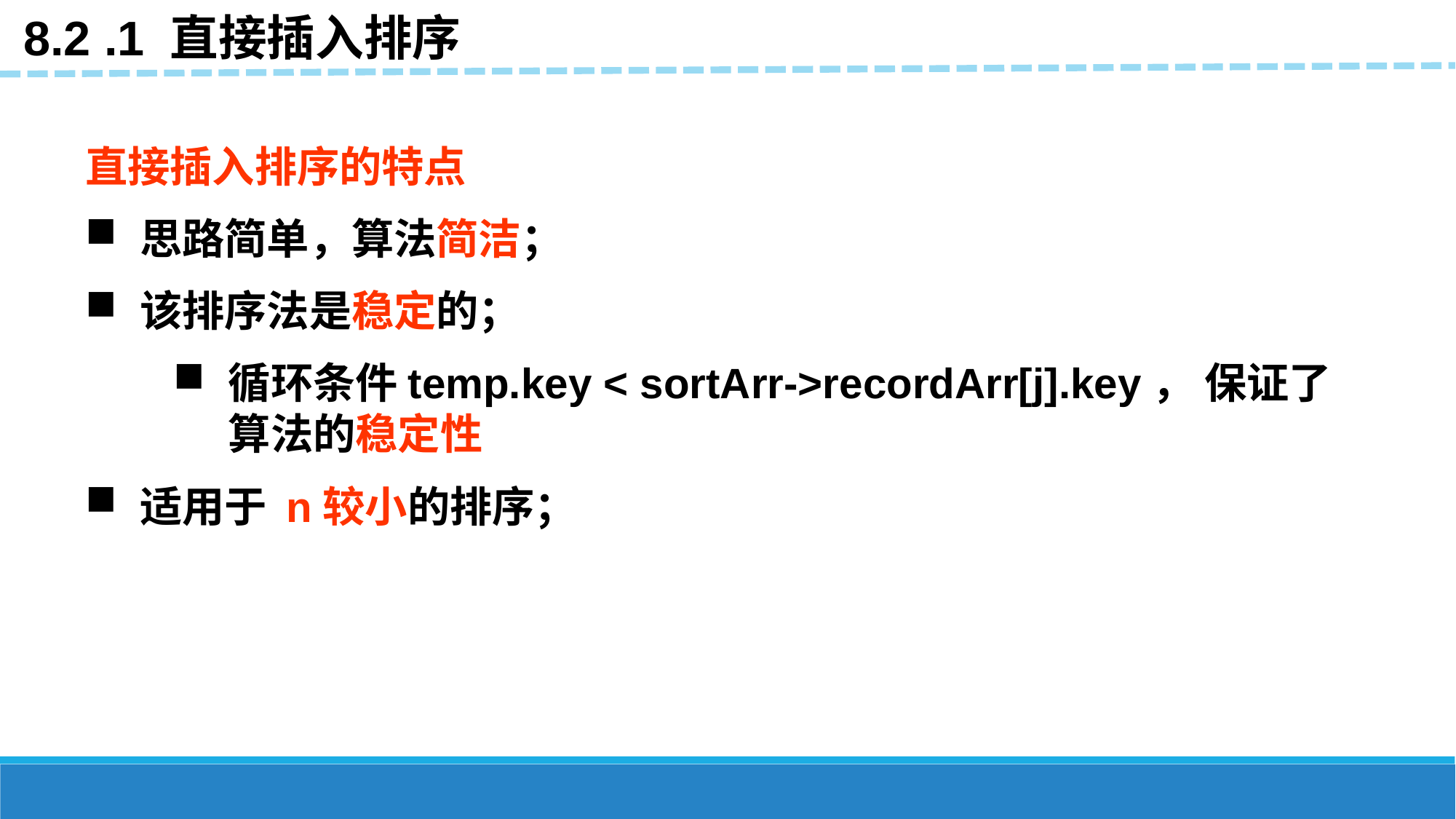

8.2 .1 直接插入排序
直接插入排序的特点
思路简单，算法简洁；
该排序法是稳定的；
循环条件temp.key < sortArr->recordArr[j].key， 保证了算法的稳定性
适用于 n较小的排序；